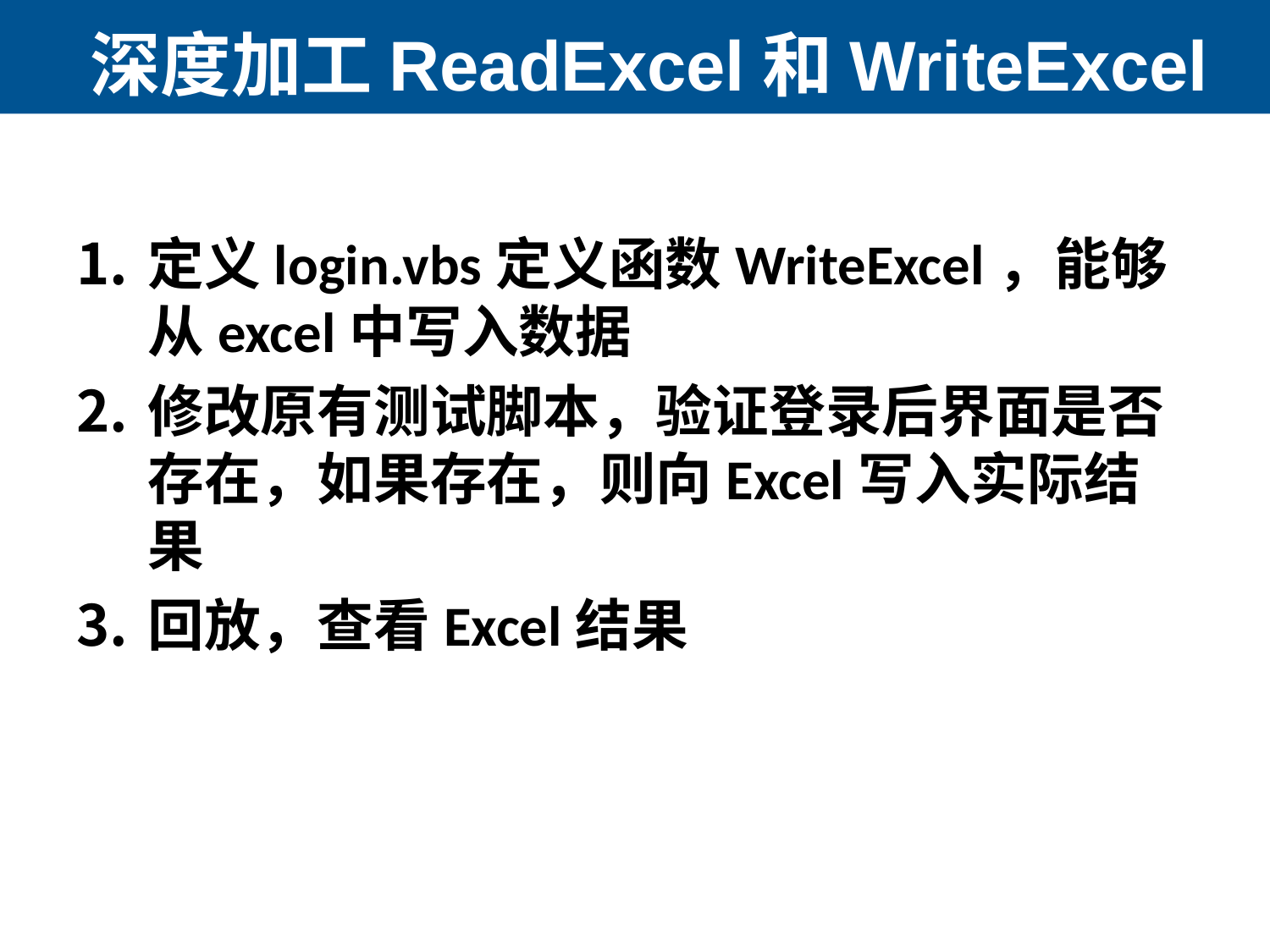

深度加工ReadExcel和WriteExcel
定义login.vbs定义函数WriteExcel，能够从excel中写入数据
修改原有测试脚本，验证登录后界面是否存在，如果存在，则向Excel写入实际结果
回放，查看Excel结果